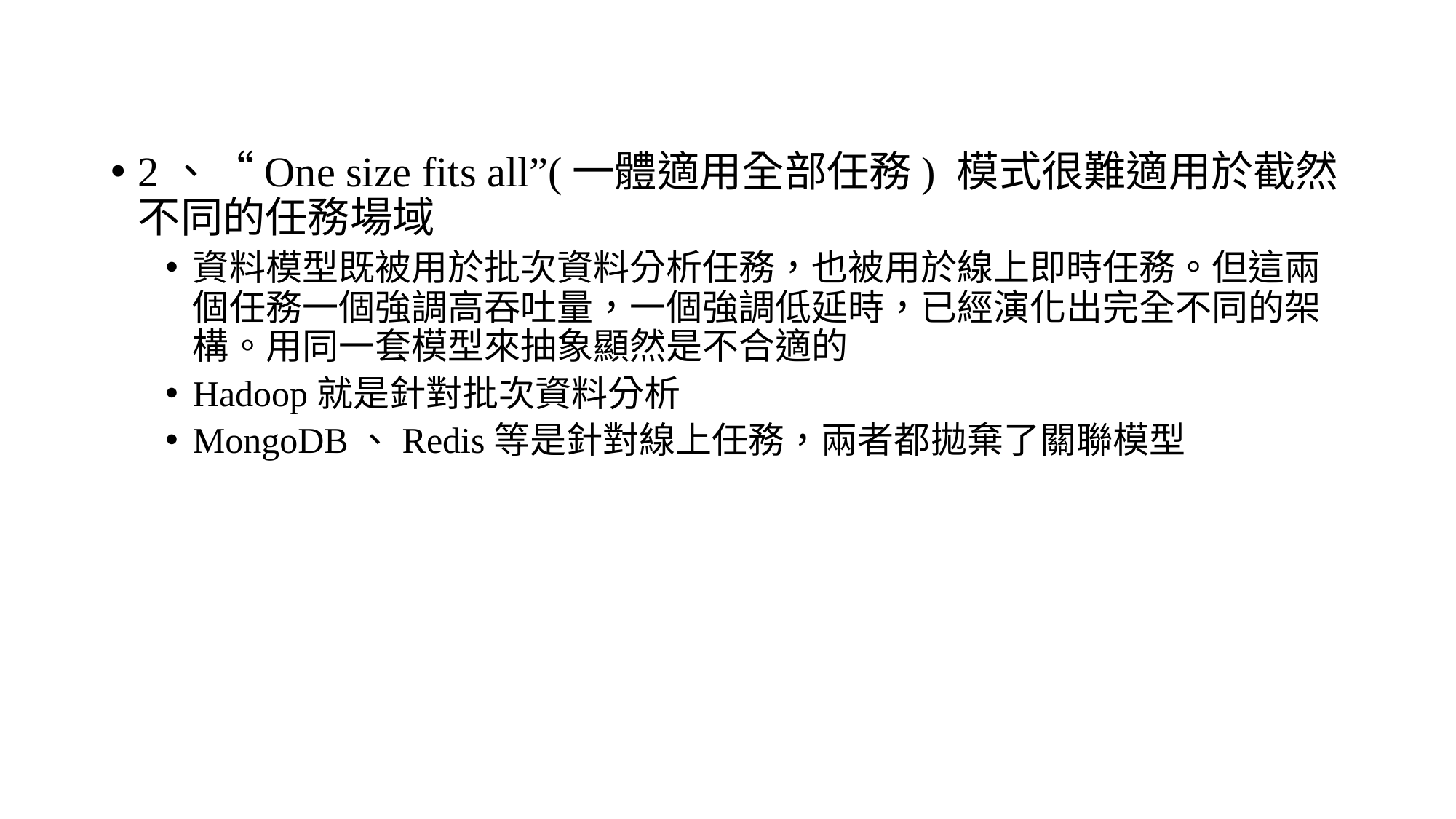

2、“One size fits all”(一體適用全部任務) 模式很難適用於截然不同的任務場域
資料模型既被用於批次資料分析任務，也被用於線上即時任務。但這兩個任務一個強調高吞吐量，一個強調低延時，已經演化出完全不同的架構。用同一套模型來抽象顯然是不合適的
Hadoop就是針對批次資料分析
MongoDB、Redis等是針對線上任務，兩者都拋棄了關聯模型